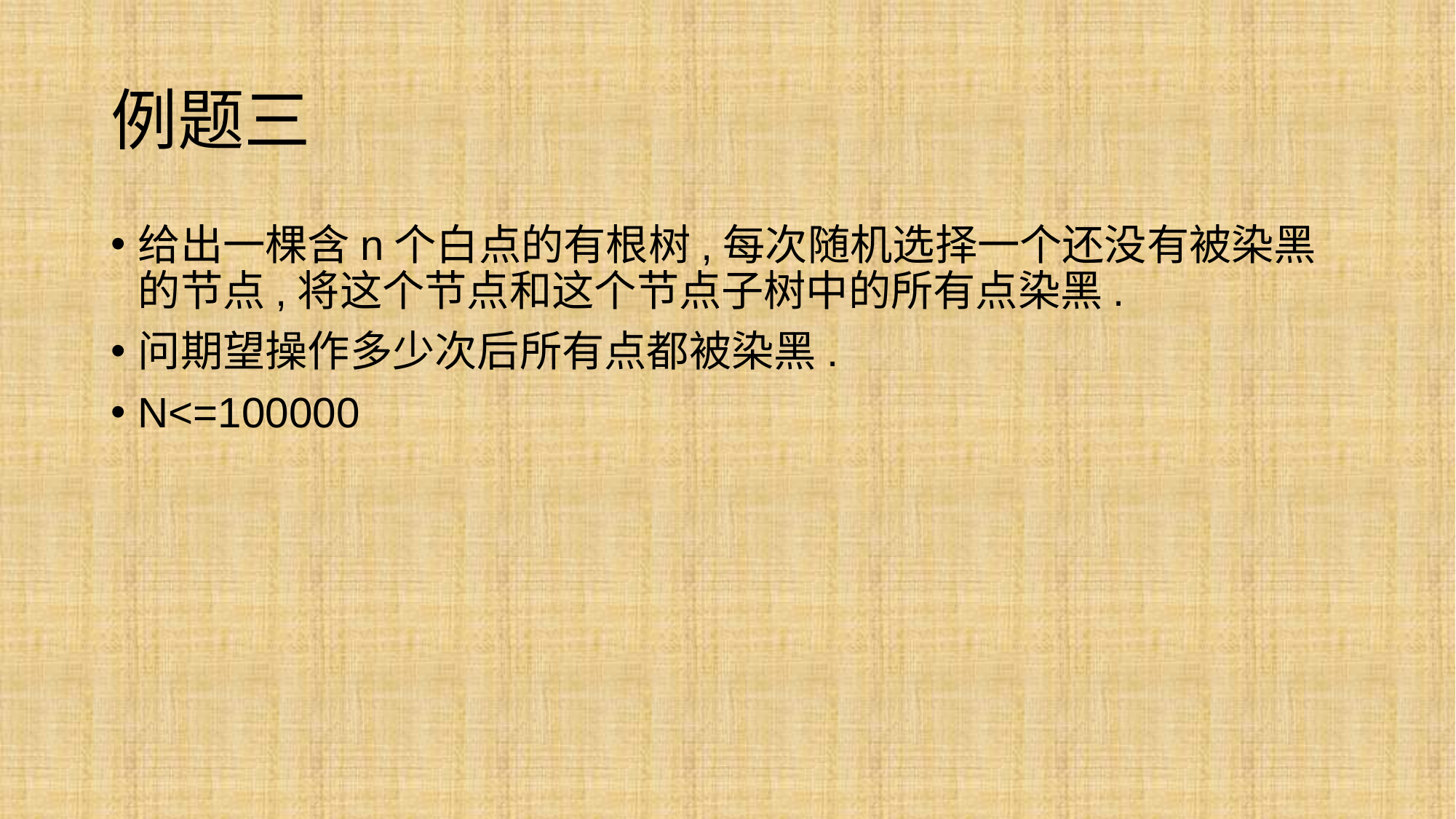

# 例题三
给出一棵含n个白点的有根树,每次随机选择一个还没有被染黑的节点,将这个节点和这个节点子树中的所有点染黑.
问期望操作多少次后所有点都被染黑.
N<=100000